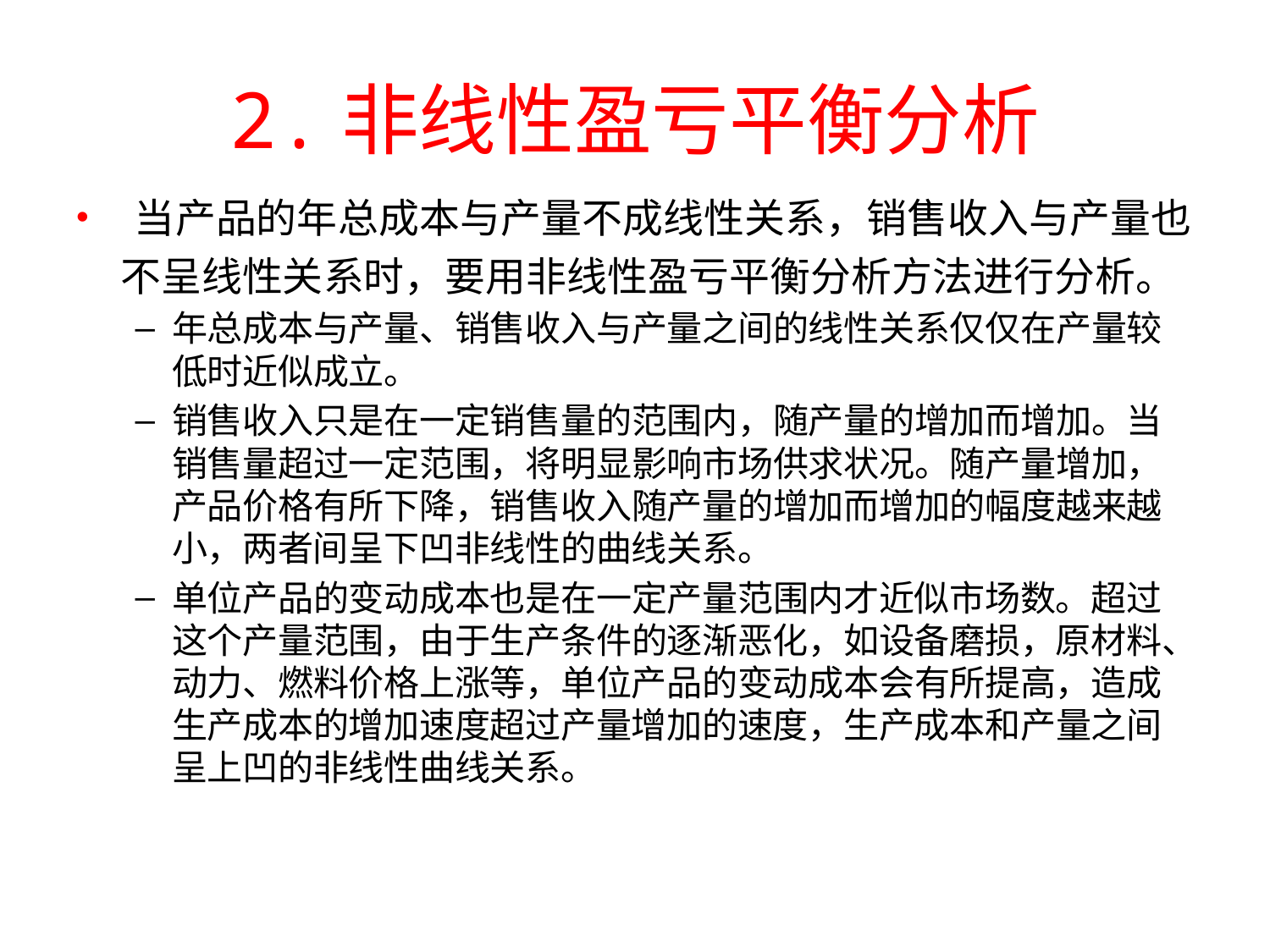

# 2.非线性盈亏平衡分析
 当产品的年总成本与产量不成线性关系，销售收入与产量也不呈线性关系时，要用非线性盈亏平衡分析方法进行分析。
年总成本与产量、销售收入与产量之间的线性关系仅仅在产量较低时近似成立。
销售收入只是在一定销售量的范围内，随产量的增加而增加。当销售量超过一定范围，将明显影响市场供求状况。随产量增加，产品价格有所下降，销售收入随产量的增加而增加的幅度越来越小，两者间呈下凹非线性的曲线关系。
单位产品的变动成本也是在一定产量范围内才近似市场数。超过这个产量范围，由于生产条件的逐渐恶化，如设备磨损，原材料、动力、燃料价格上涨等，单位产品的变动成本会有所提高，造成生产成本的增加速度超过产量增加的速度，生产成本和产量之间呈上凹的非线性曲线关系。